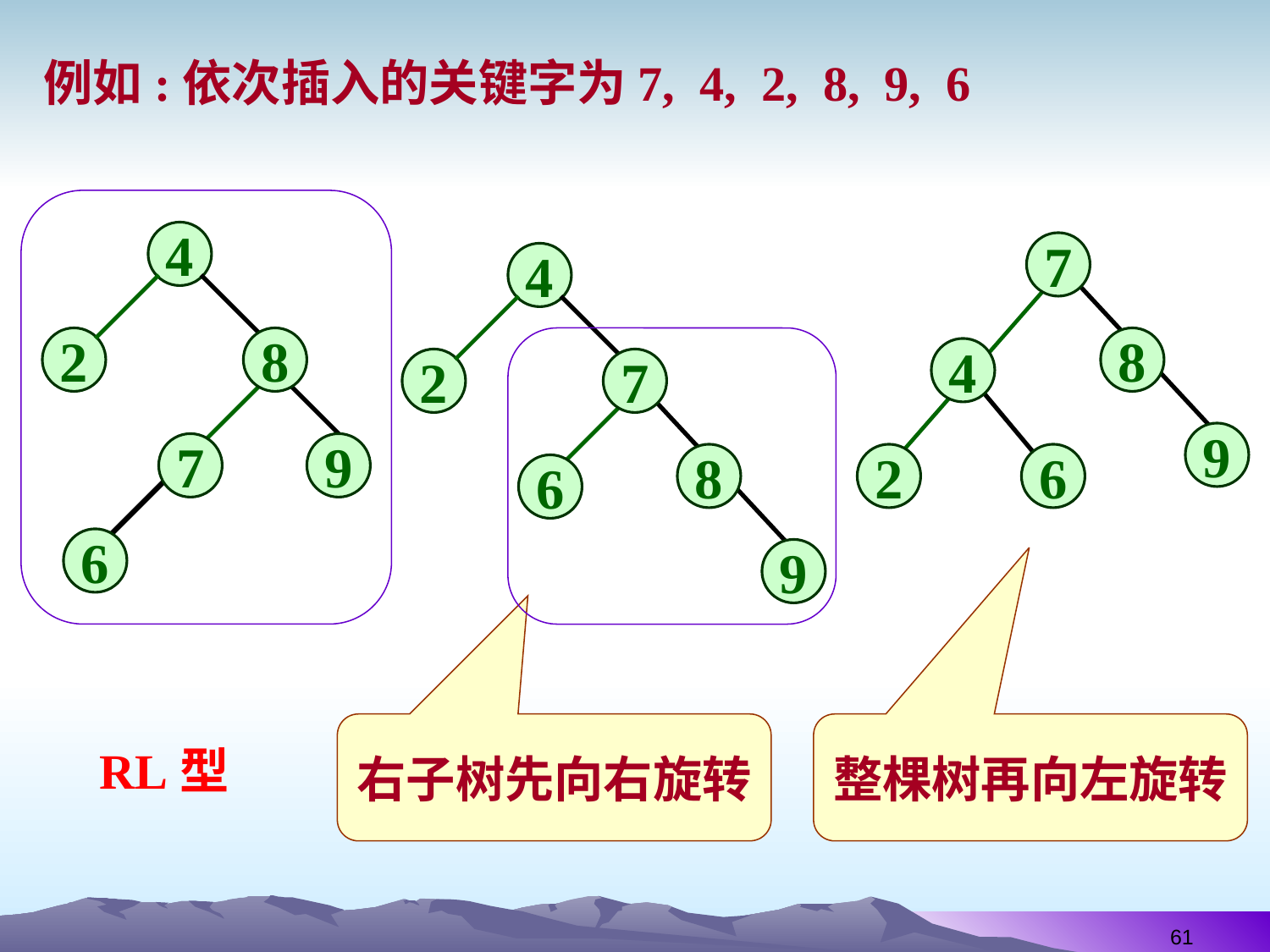

例如:依次插入的关键字为7,  4,  2,  8,  9,  6

4

2

8

7
9
7

8
4

9
2
6
4

2

7

8
6
9

6
右子树先向右旋转
整棵树再向左旋转
RL型
61